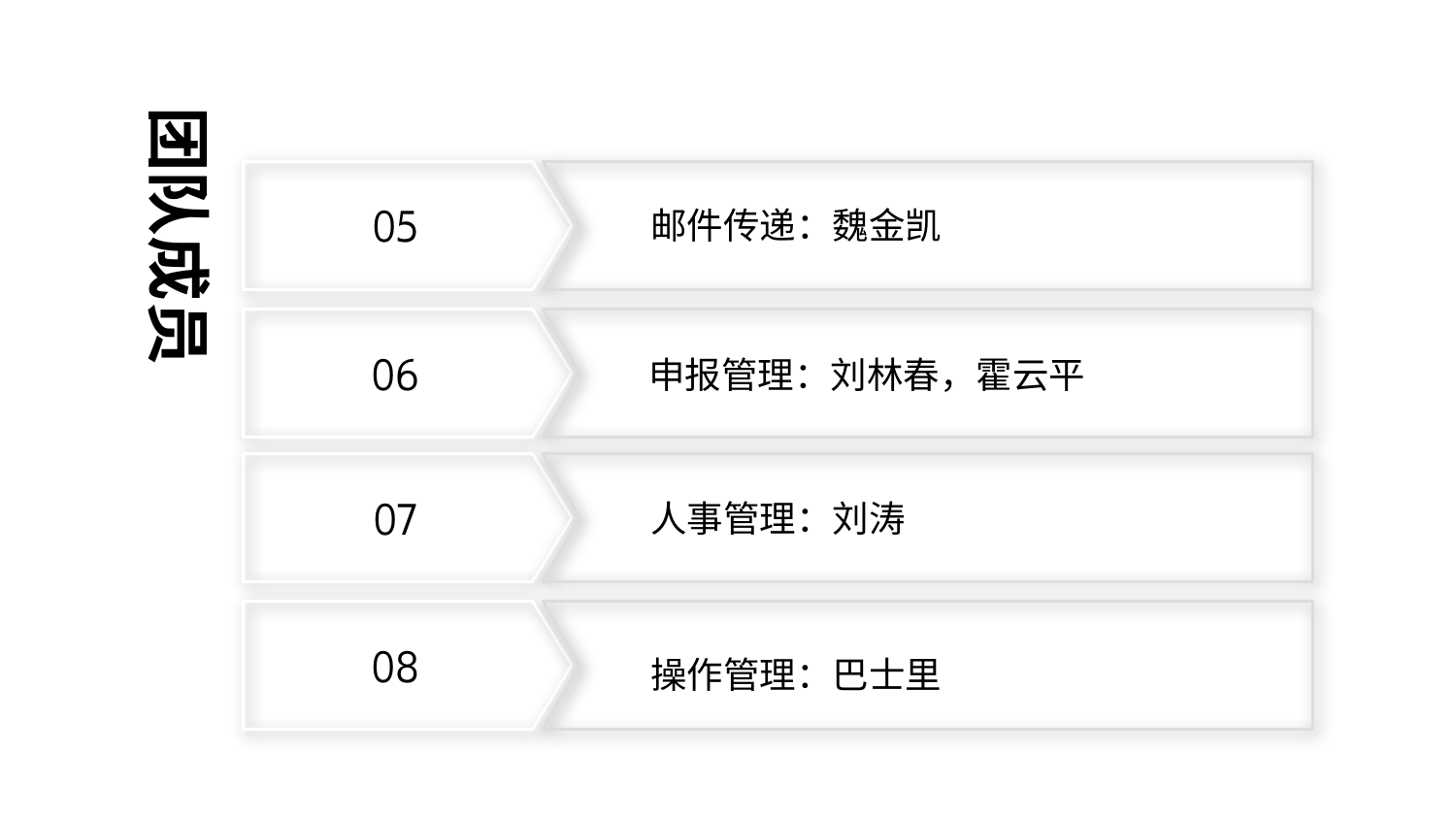

团队成员

3

05
邮件传递：魏金凯

06
申报管理：刘林春，霍云平

07
人事管理：刘涛

08
操作管理：巴士里
3